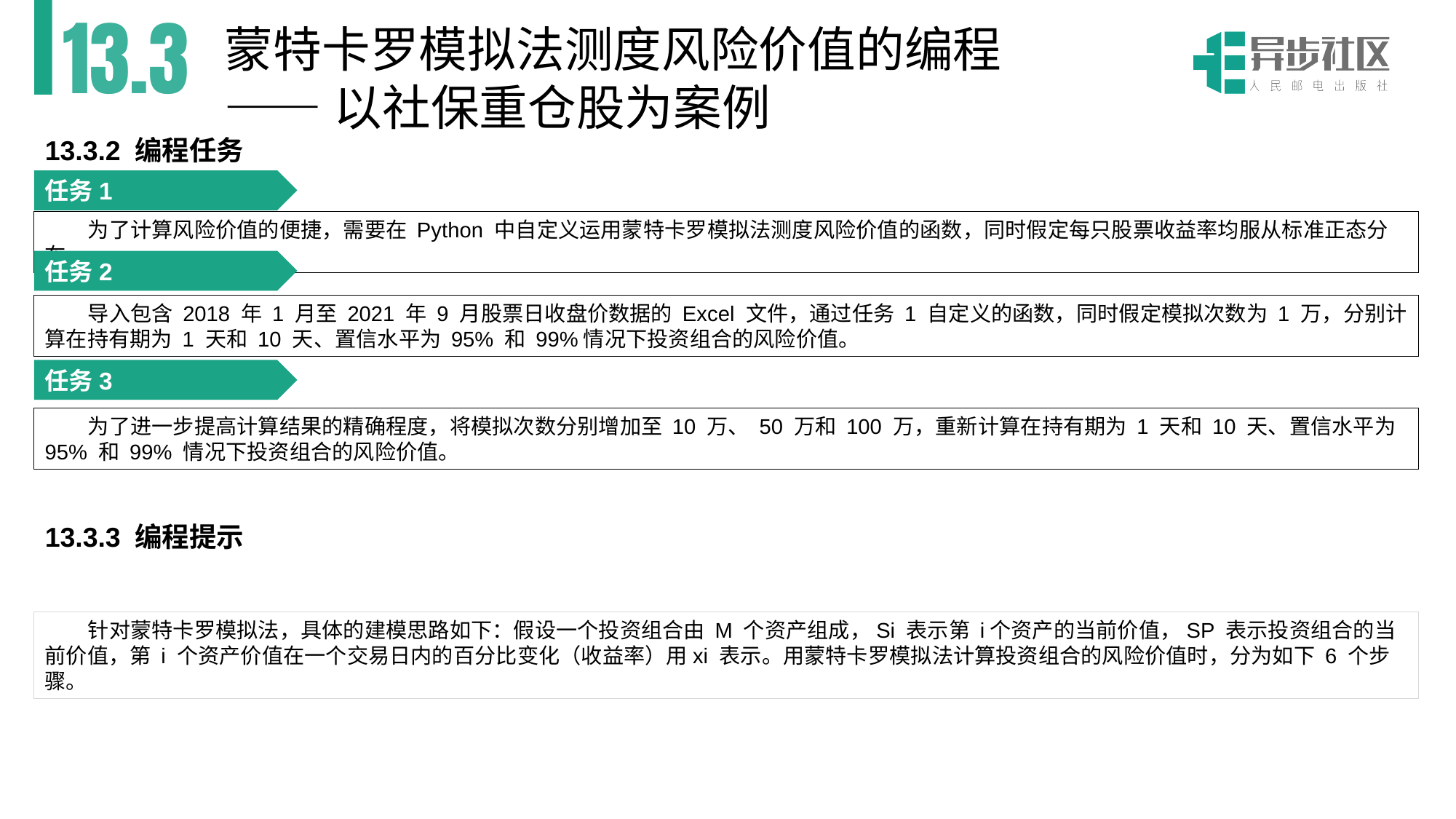

13.3
蒙特卡罗模拟法测度风险价值的编程
——以社保重仓股为案例
13.3.2 编程任务
任务1
为了计算风险价值的便捷，需要在 Python 中自定义运用蒙特卡罗模拟法测度风险价值的函数，同时假定每只股票收益率均服从标准正态分布。
任务2
导入包含 2018 年 1 月至 2021 年 9 月股票日收盘价数据的 Excel 文件，通过任务 1 自定义的函数，同时假定模拟次数为 1 万，分别计算在持有期为 1 天和 10 天、置信水平为 95% 和 99%情况下投资组合的风险价值。
任务3
为了进一步提高计算结果的精确程度，将模拟次数分别增加至 10 万、 50 万和 100 万，重新计算在持有期为 1 天和 10 天、置信水平为 95% 和 99% 情况下投资组合的风险价值。
13.3.3 编程提示
针对蒙特卡罗模拟法，具体的建模思路如下：假设一个投资组合由 M 个资产组成，Si 表示第 i个资产的当前价值，SP 表示投资组合的当前价值，第 i 个资产价值在一个交易日内的百分比变化（收益率）用xi 表示。用蒙特卡罗模拟法计算投资组合的风险价值时，分为如下 6 个步骤。